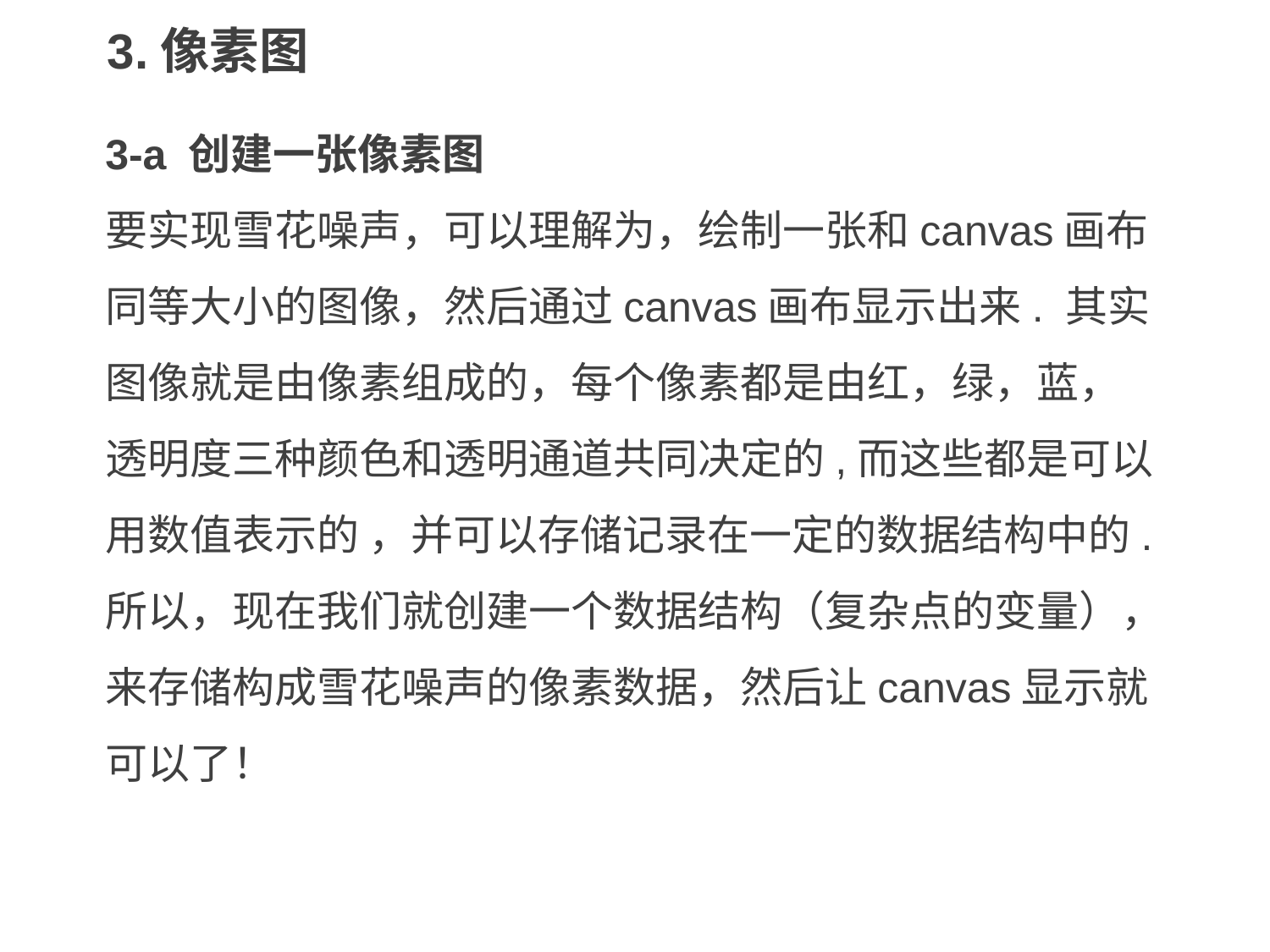

3.像素图
3-a 创建一张像素图
要实现雪花噪声，可以理解为，绘制一张和canvas画布同等大小的图像，然后通过canvas画布显示出来. 其实图像就是由像素组成的，每个像素都是由红，绿，蓝，透明度三种颜色和透明通道共同决定的,而这些都是可以用数值表示的 ，并可以存储记录在一定的数据结构中的.所以，现在我们就创建一个数据结构（复杂点的变量），来存储构成雪花噪声的像素数据，然后让canvas显示就可以了！